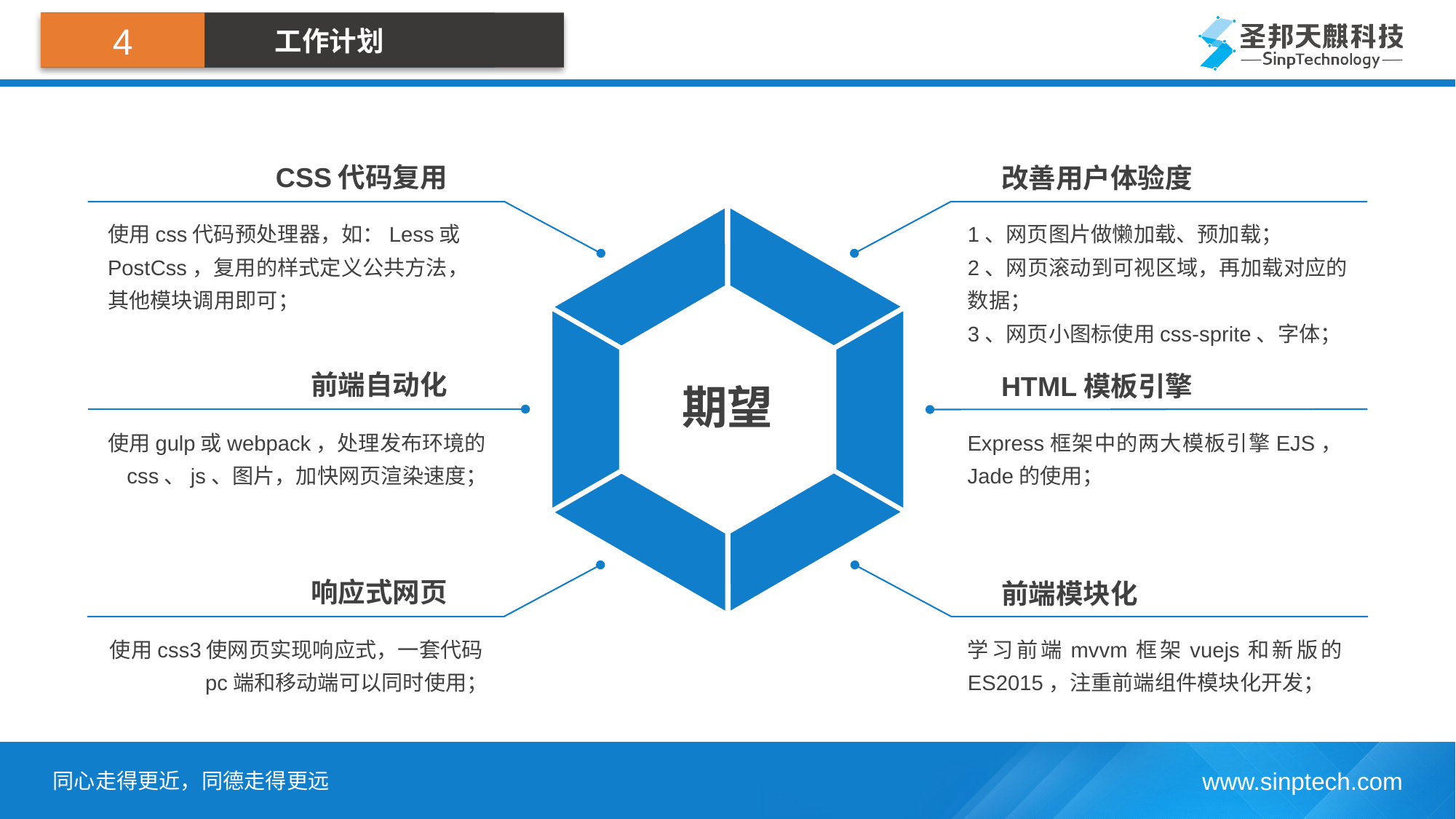

4

                   工作计划
CSS代码复用
使用css代码预处理器，如：Less或PostCss，复用的样式定义公共方法，其他模块调用即可；
改善用户体验度
1、网页图片做懒加载、预加载；
2、网页滚动到可视区域，再加载对应的数据；
3、网页小图标使用css-sprite、字体；

前端自动化
使用gulp或webpack，处理发布环境的css、js、图片，加快网页渲染速度；
HTML模板引擎
Express框架中的两大模板引擎EJS，Jade的使用；
期望

响应式网页
使用css3使网页实现响应式，一套代码pc端和移动端可以同时使用；
前端模块化
学习前端mvvm框架vuejs和新版的ES2015，注重前端组件模块化开发；